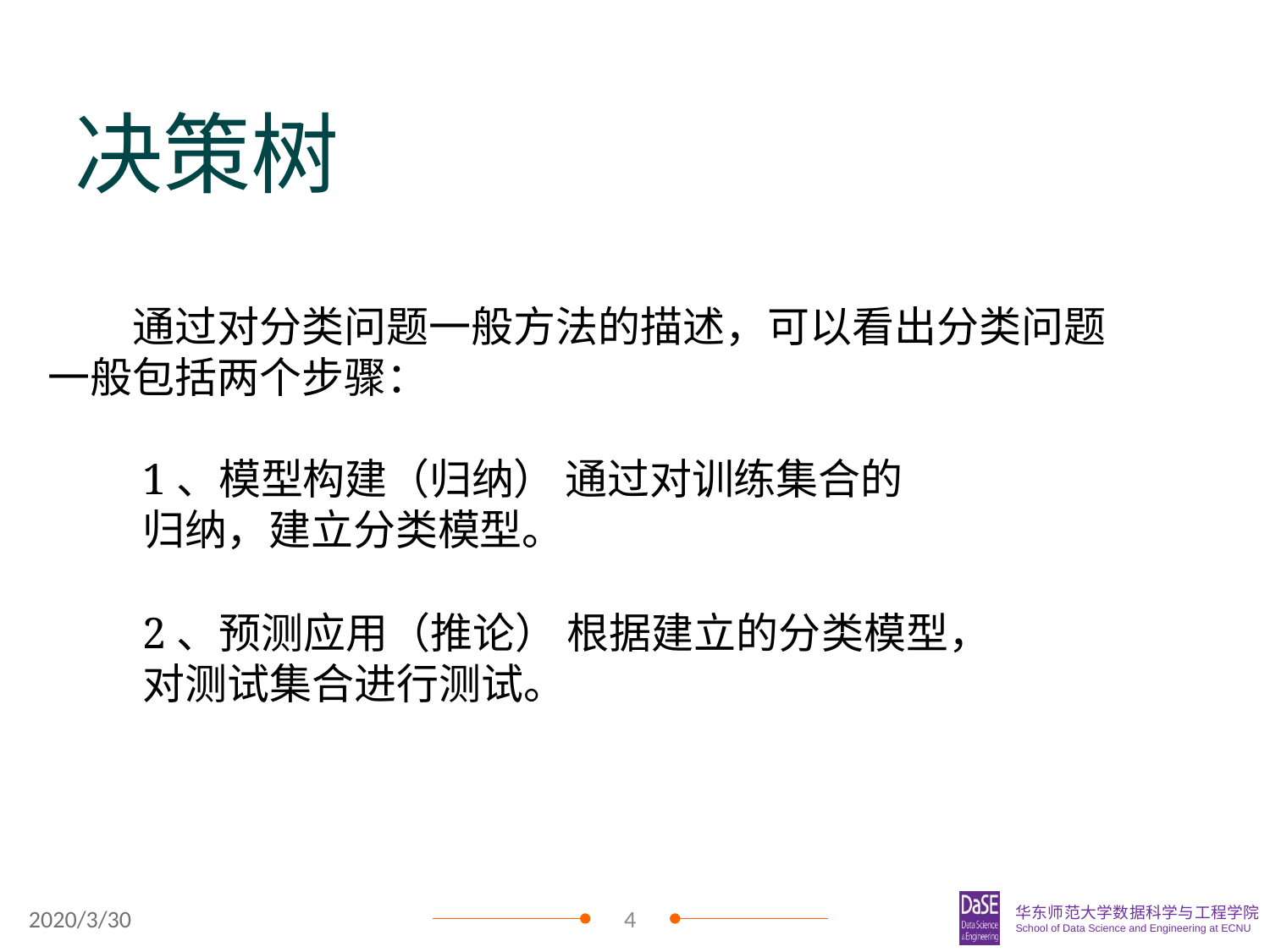

决策树
通过对分类问题一般方法的描述，可以看出分类问题 一般包括两个步骤：
1、模型构建（归纳） 通过对训练集合的归纳，建立分类模型。

2、预测应用（推论） 根据建立的分类模型，对测试集合进行测试。